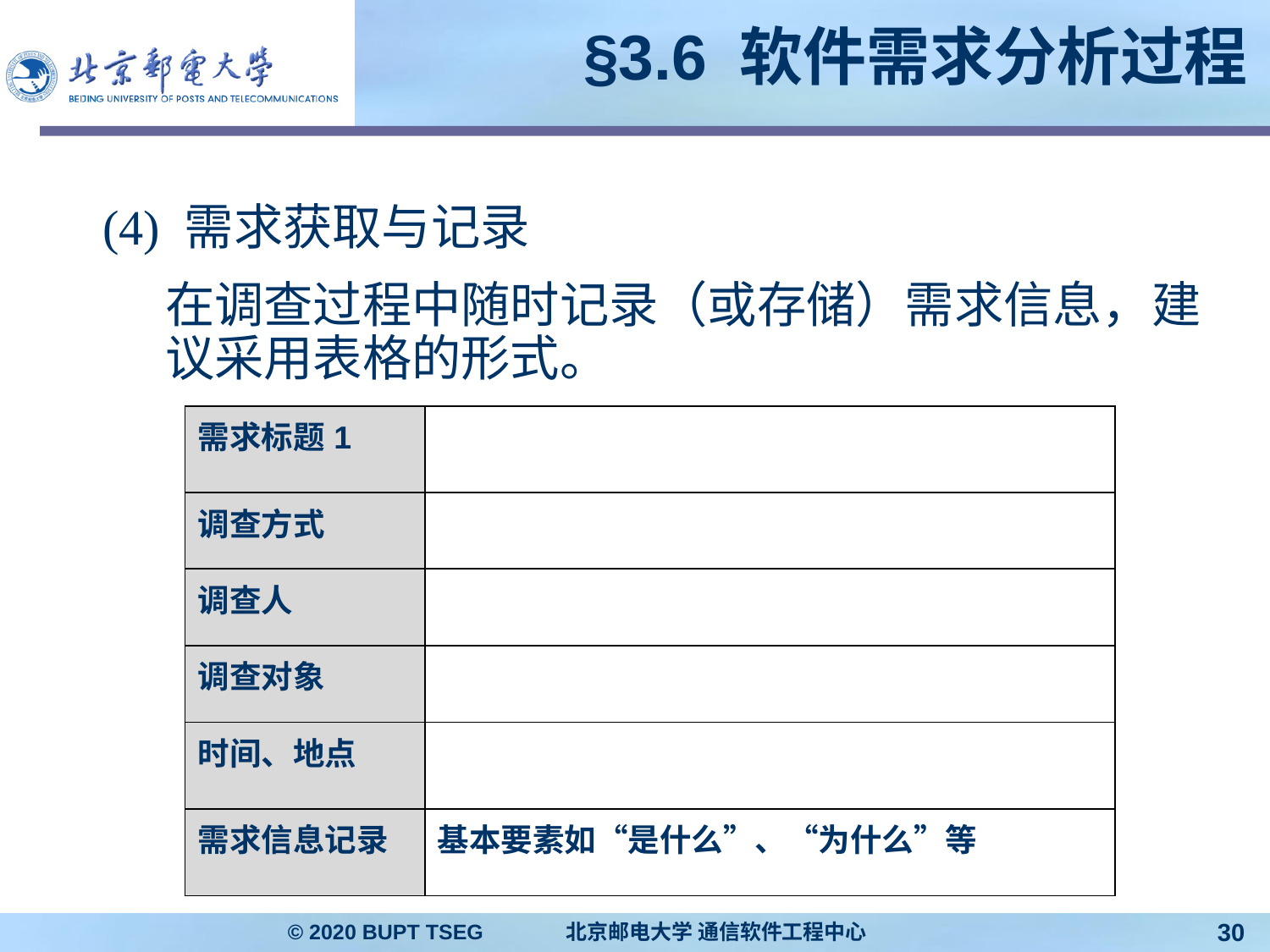

# §3.6 软件需求分析过程
(4) 需求获取与记录
	在调查过程中随时记录（或存储）需求信息，建议采用表格的形式。

| 需求标题1 |  |
| --- | --- |
| 调查方式 |  |
| 调查人 |  |
| 调查对象 |  |
| 时间、地点 |  |
| 需求信息记录 | 基本要素如“是什么”、“为什么”等 |
© 2020 BUPT TSEG             北京邮电大学 通信软件工程中心